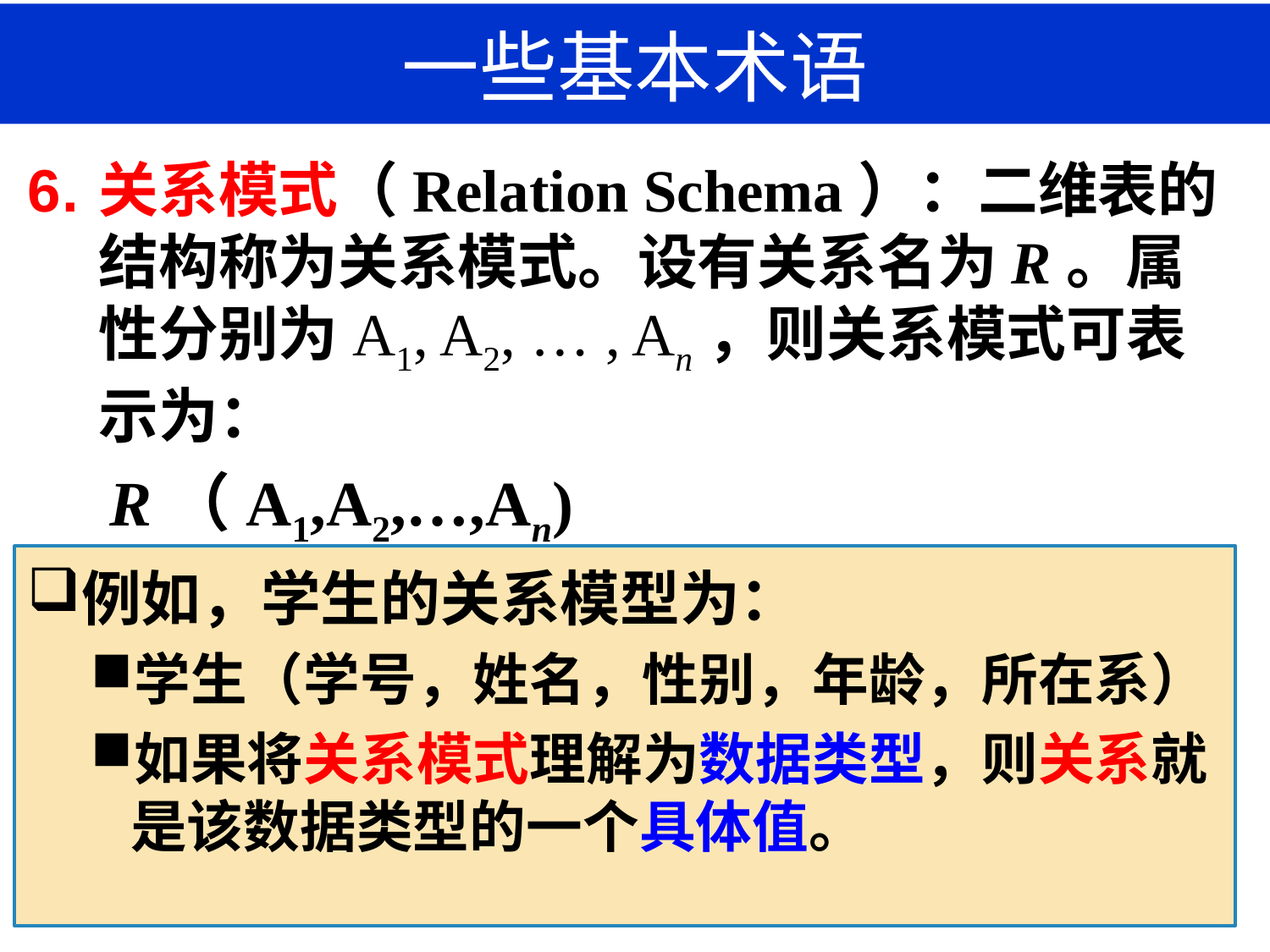

# 一些基本术语
关系模式（Relation Schema）：二维表的结构称为关系模式。设有关系名为R。属性分别为A1, A2, … , An，则关系模式可表示为：
  R（A1,A2,…,An)
例如，学生的关系模型为：
学生（学号，姓名，性别，年龄，所在系）
如果将关系模式理解为数据类型，则关系就是该数据类型的一个具体值。